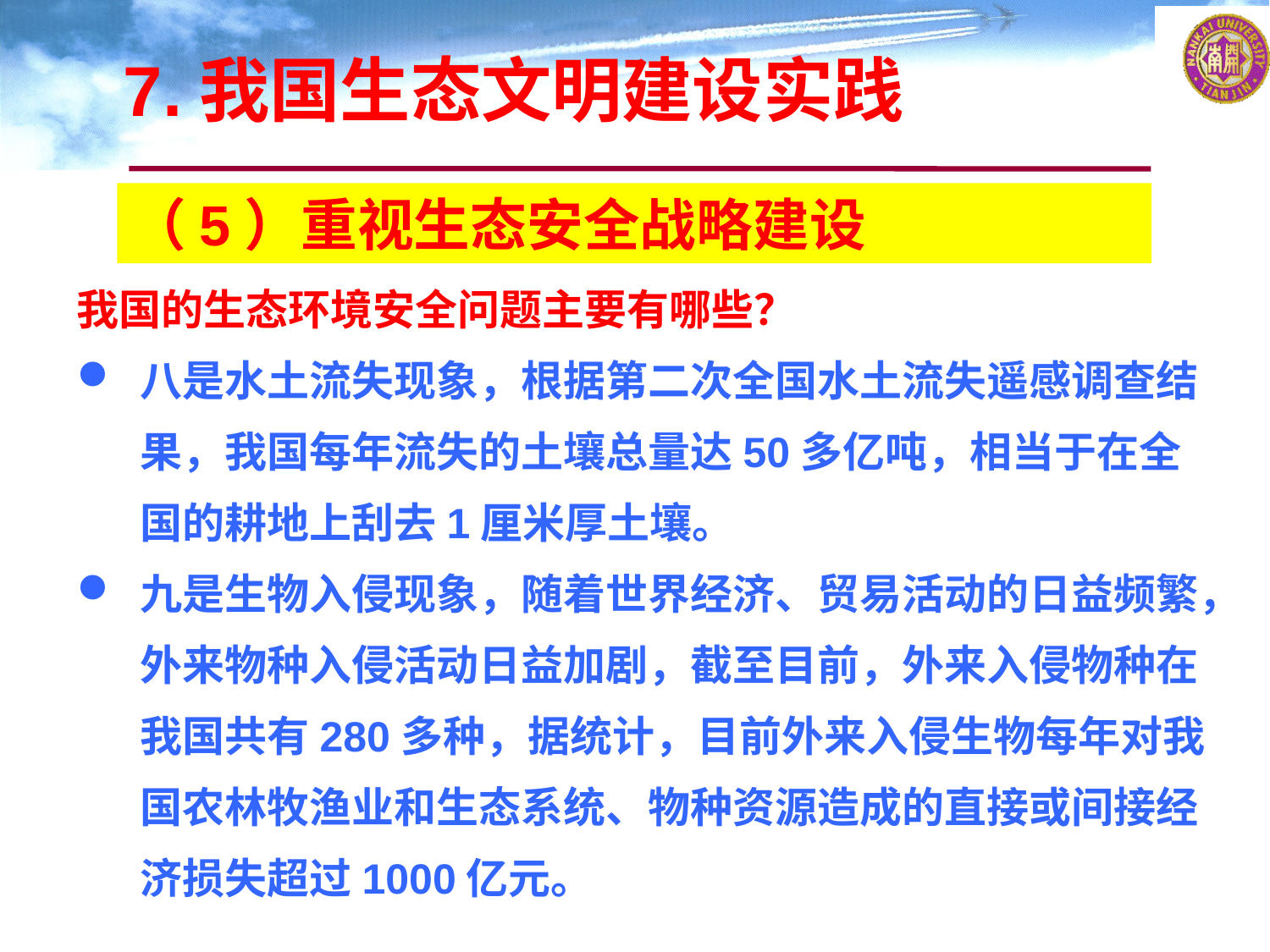

7.我国生态文明建设实践

（5）重视生态安全战略建设
我国的生态环境安全问题主要有哪些？
八是水土流失现象，根据第二次全国水土流失遥感调查结果，我国每年流失的土壤总量达50多亿吨，相当于在全国的耕地上刮去1厘米厚土壤。
九是生物入侵现象，随着世界经济、贸易活动的日益频繁，外来物种入侵活动日益加剧，截至目前，外来入侵物种在我国共有280多种，据统计，目前外来入侵生物每年对我国农林牧渔业和生态系统、物种资源造成的直接或间接经济损失超过1000亿元。